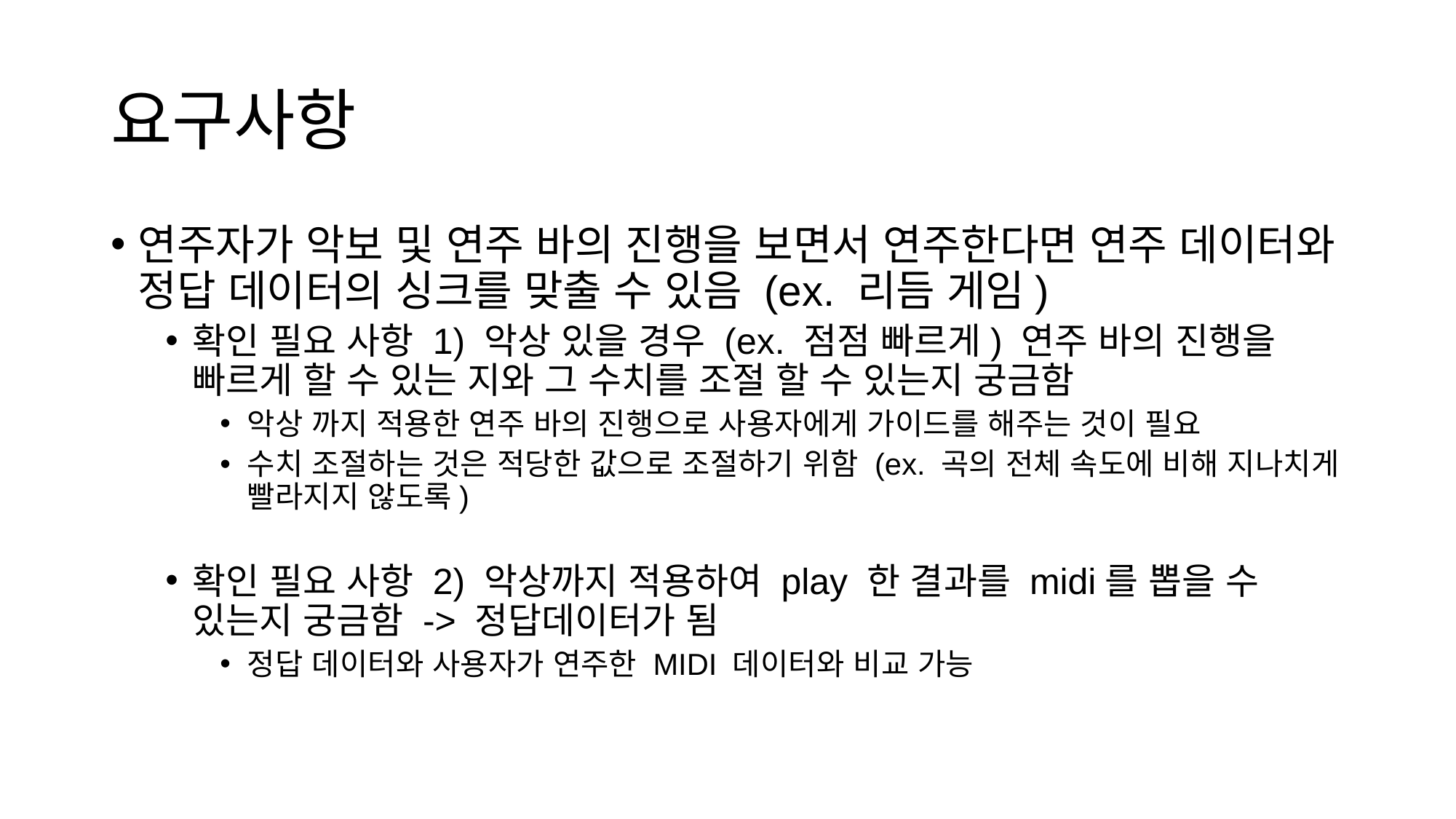

# 요구사항
연주자가 악보 및 연주 바의 진행을 보면서 연주한다면 연주 데이터와 정답 데이터의 싱크를 맞출 수 있음 (ex. 리듬 게임)
확인 필요 사항 1) 악상 있을 경우 (ex. 점점 빠르게) 연주 바의 진행을 빠르게 할 수 있는 지와 그 수치를 조절 할 수 있는지 궁금함
악상 까지 적용한 연주 바의 진행으로 사용자에게 가이드를 해주는 것이 필요
수치 조절하는 것은 적당한 값으로 조절하기 위함 (ex. 곡의 전체 속도에 비해 지나치게 빨라지지 않도록)

확인 필요 사항 2) 악상까지 적용하여 play 한 결과를 midi를 뽑을 수 있는지 궁금함 -> 정답데이터가 됨
정답 데이터와 사용자가 연주한 MIDI 데이터와 비교 가능